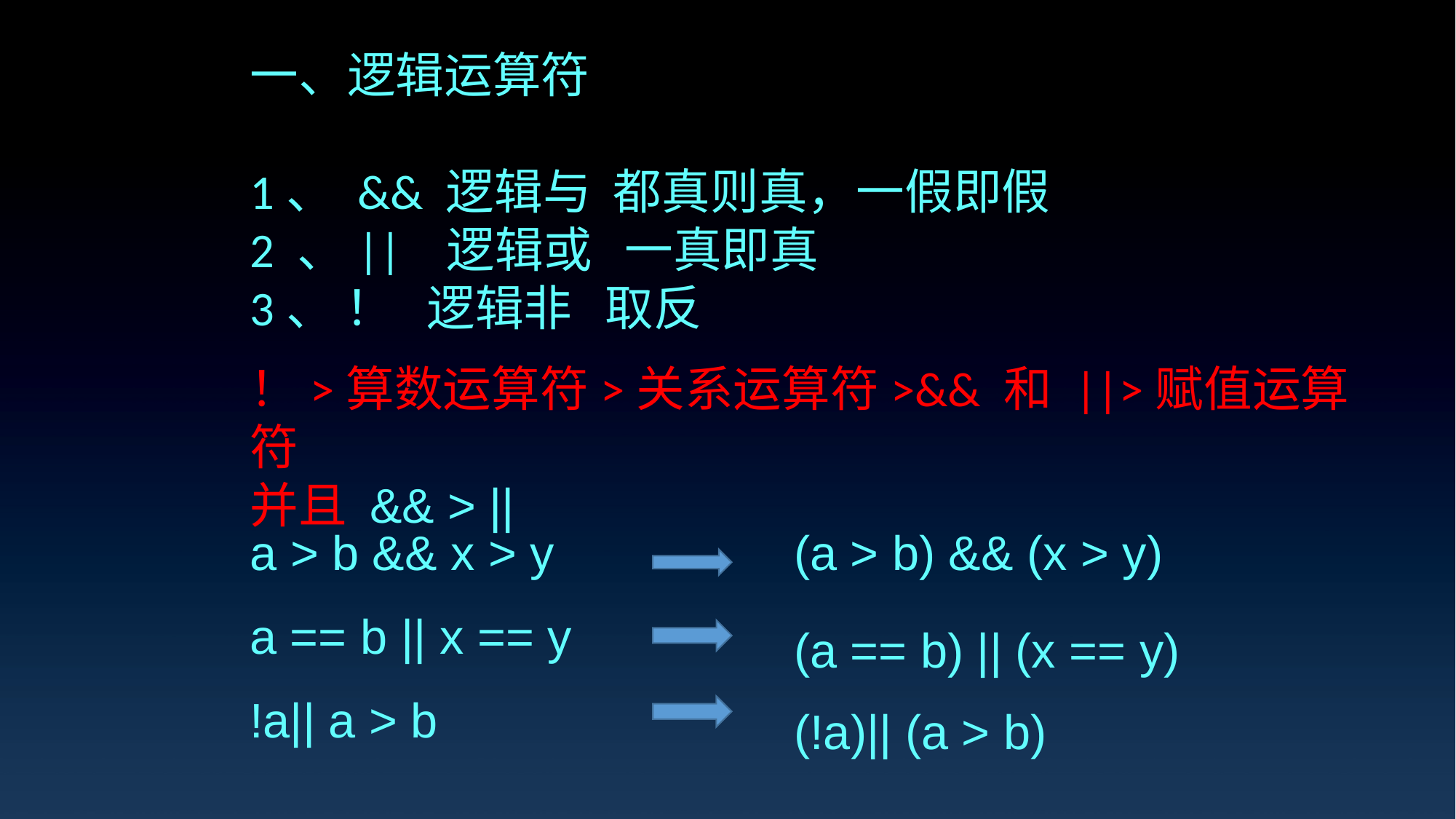

一、逻辑运算符

1、 && 逻辑与  都真则真，一假即假
2 、||   逻辑或   一真即真
3、 ！   逻辑非   取反
e7d195523061f1c0205959036996ad55c215b892a7aac5c0B9ADEF7896FB48F2EF97163A2DE1401E1875DEDC438B7864AD24CA23553DBBBD975DAF4CAD4A2592689FFB6CEE59FFA55B2702D0E5EE29CD908F8B157BF8F8399D08F01223CB0B1EBC5650C3AFE340F4E4722CA93B5E940EF49FBB9E99B7DC58FDDEFD6852FB47095B54E1558E4D4F7E
！>算数运算符>关系运算符>&& 和 ||>赋值运算符
并且 && > ||
(a > b) && (x > y)
a > b && x > y

a == b || x == y
(a == b) || (x == y)

!a|| a > b
(!a)|| (a > b)